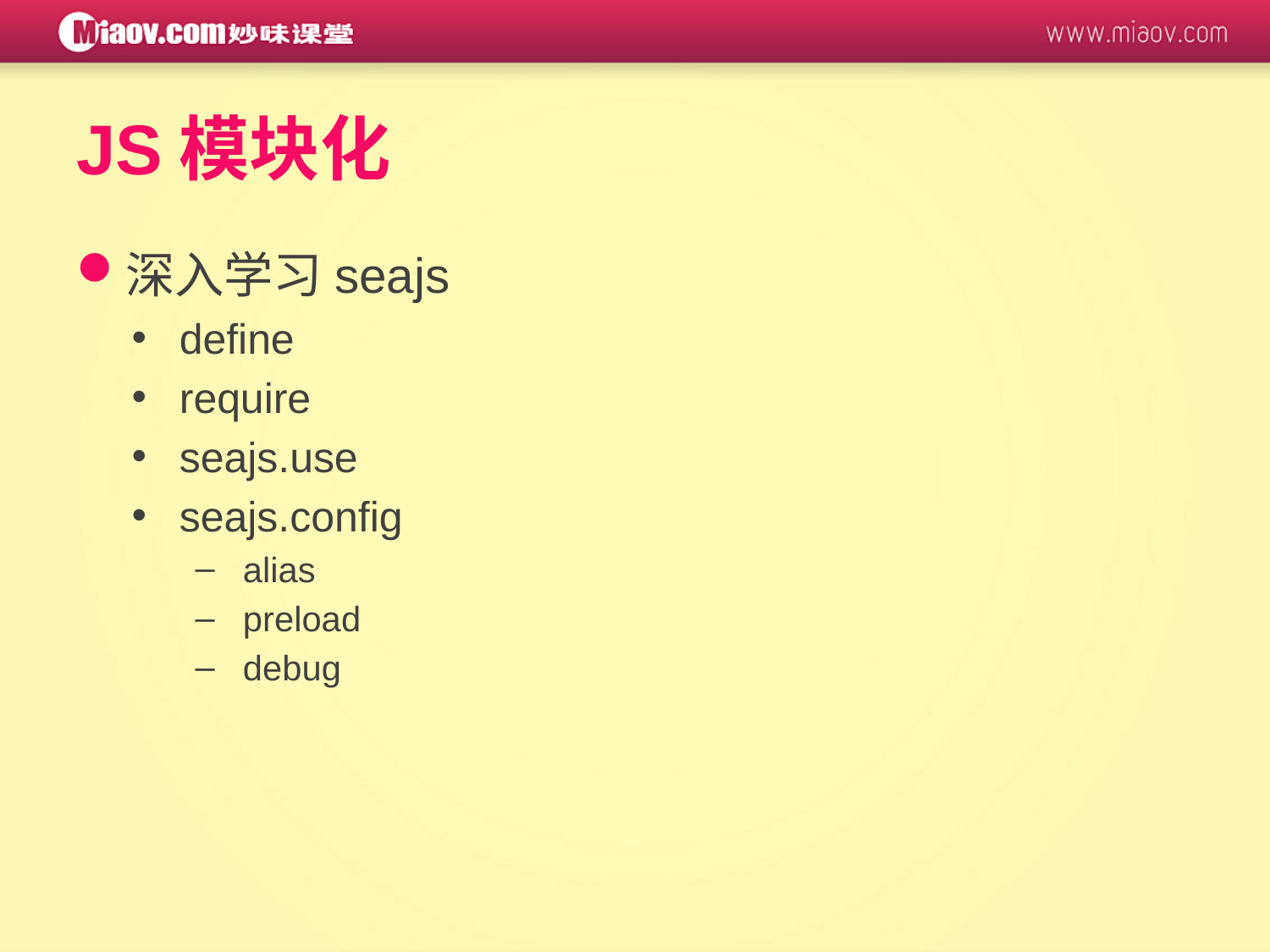

# JS模块化
深入学习seajs
define
require
seajs.use
seajs.config
alias
preload
debug